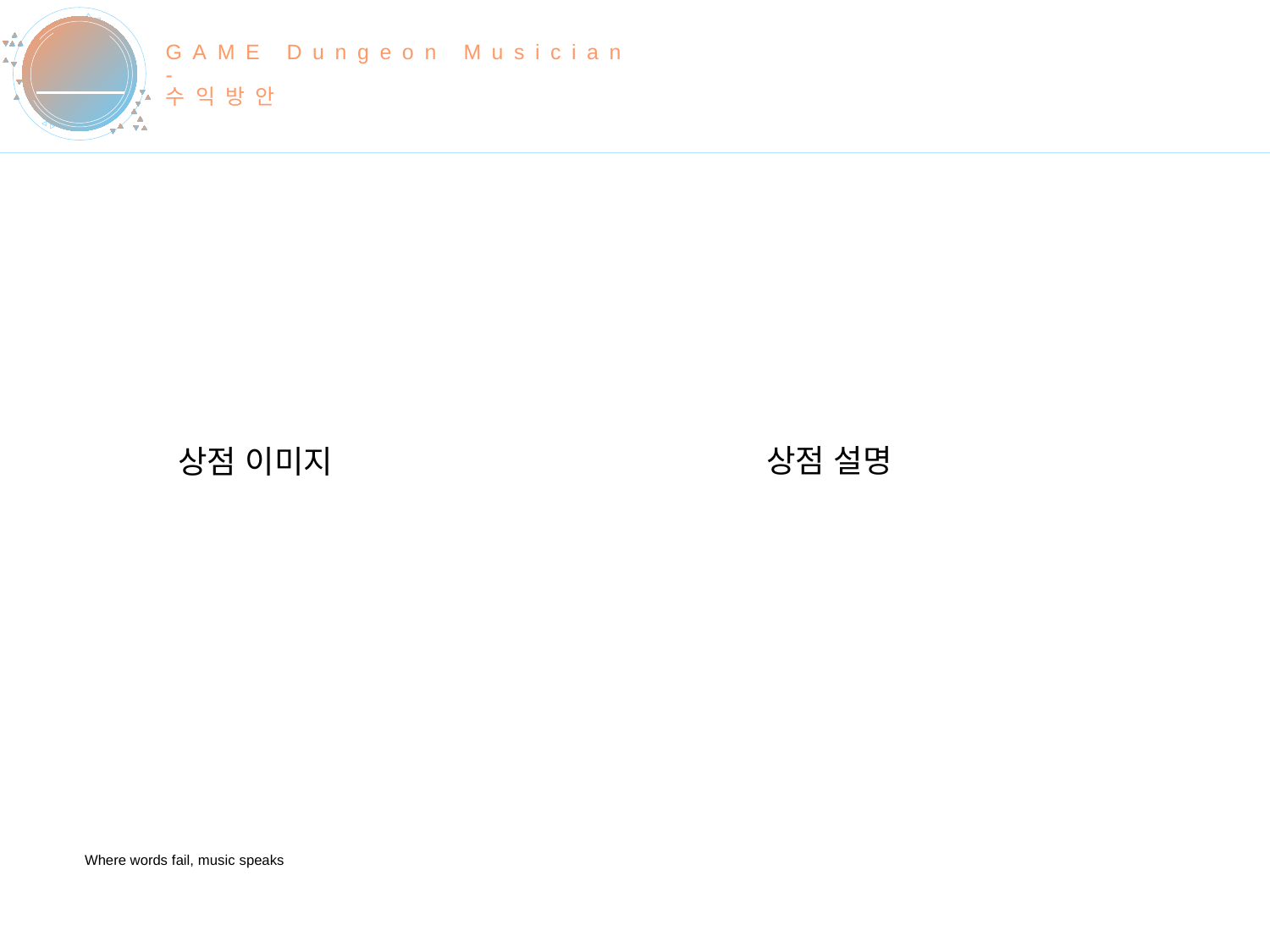

# GAME Dungeon Musician - 수익방안
DIGITAL
VINYL-
DESIGNED BY L@RGO
상점 설명
상점 이미지
Where words fail, music speaks